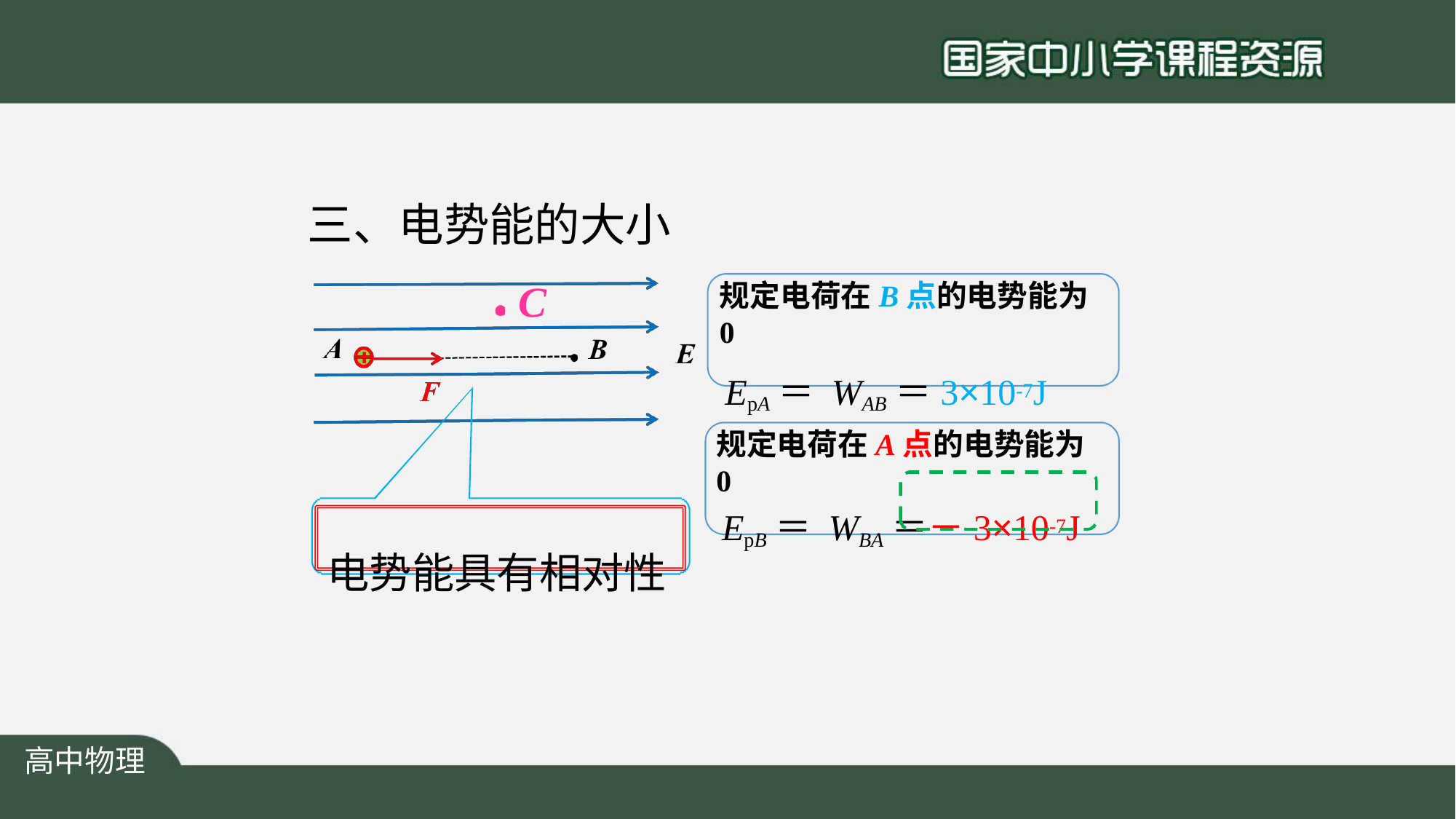

# 三、电势能的大小
规定电荷在B点的电势能为0
EpA＝ WAB＝3×10-7J

C

规定电荷在A点的电势能为0
EpB＝ WBA＝－3×10-7J
电势能具有相对性

高中物理